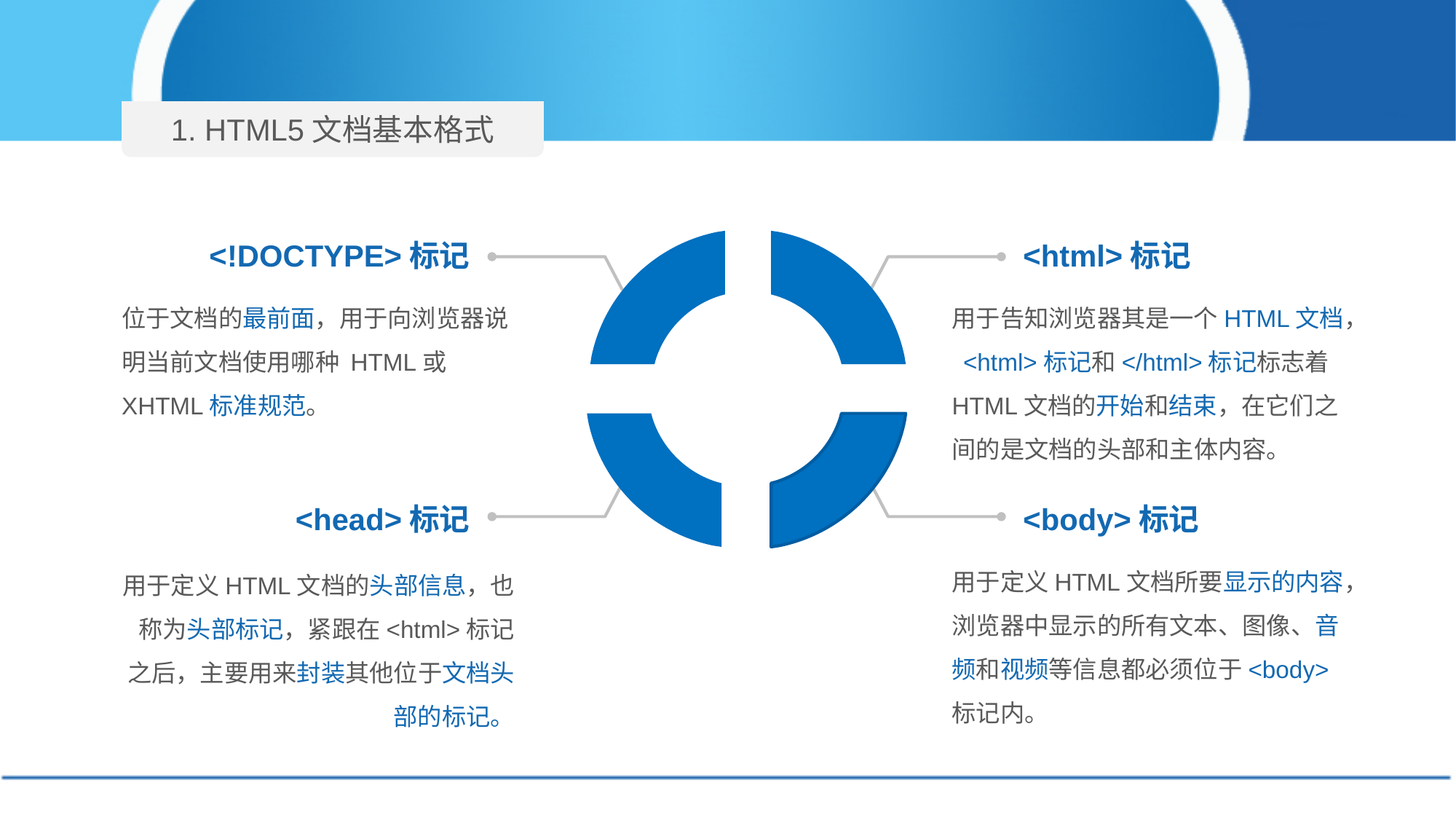

1. HTML5文档基本格式
<html>标记
<!DOCTYPE>标记

位于文档的最前面，用于向浏览器说明当前文档使用哪种 HTML或XHTML标准规范。
用于告知浏览器其是一个HTML文档， <html>标记和</html>标记标志着HTML文档的开始和结束，在它们之间的是文档的头部和主体内容。

<head>标记
<body>标记

用于定义HTML文档所要显示的内容，浏览器中显示的所有文本、图像、音频和视频等信息都必须位于<body>标记内。
用于定义HTML文档的头部信息，也称为头部标记，紧跟在<html>标记之后，主要用来封装其他位于文档头部的标记。